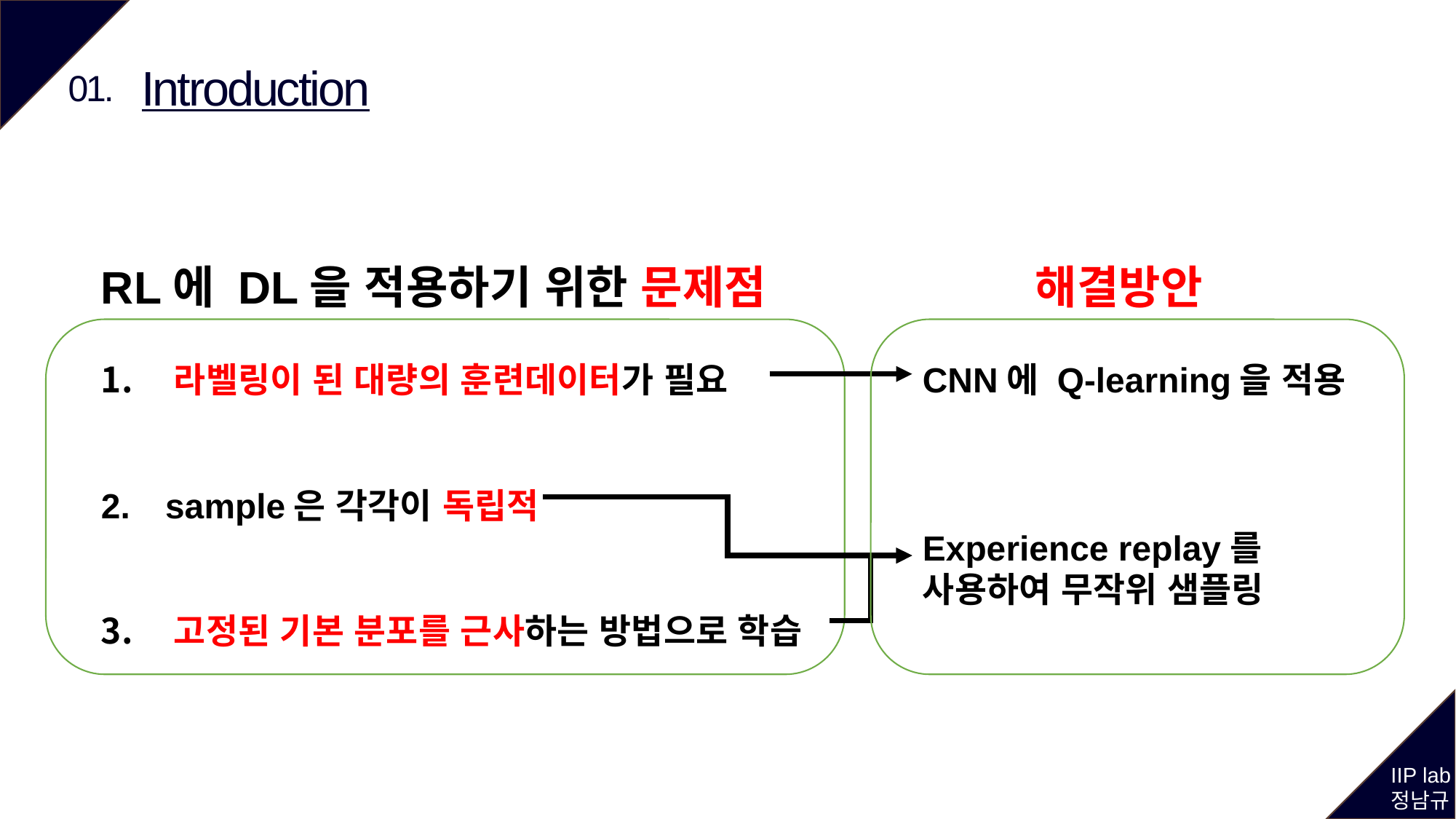

Introduction
01.

RL에 DL을 적용하기 위한 문제점

 라벨링이 된 대량의 훈련데이터가 필요

 sample은 각각이 독립적

 고정된 기본 분포를 근사하는 방법으로 학습

        해결방안

CNN에 Q-learning을 적용

Experience replay를
사용하여 무작위 샘플링

IIP lab
정남규